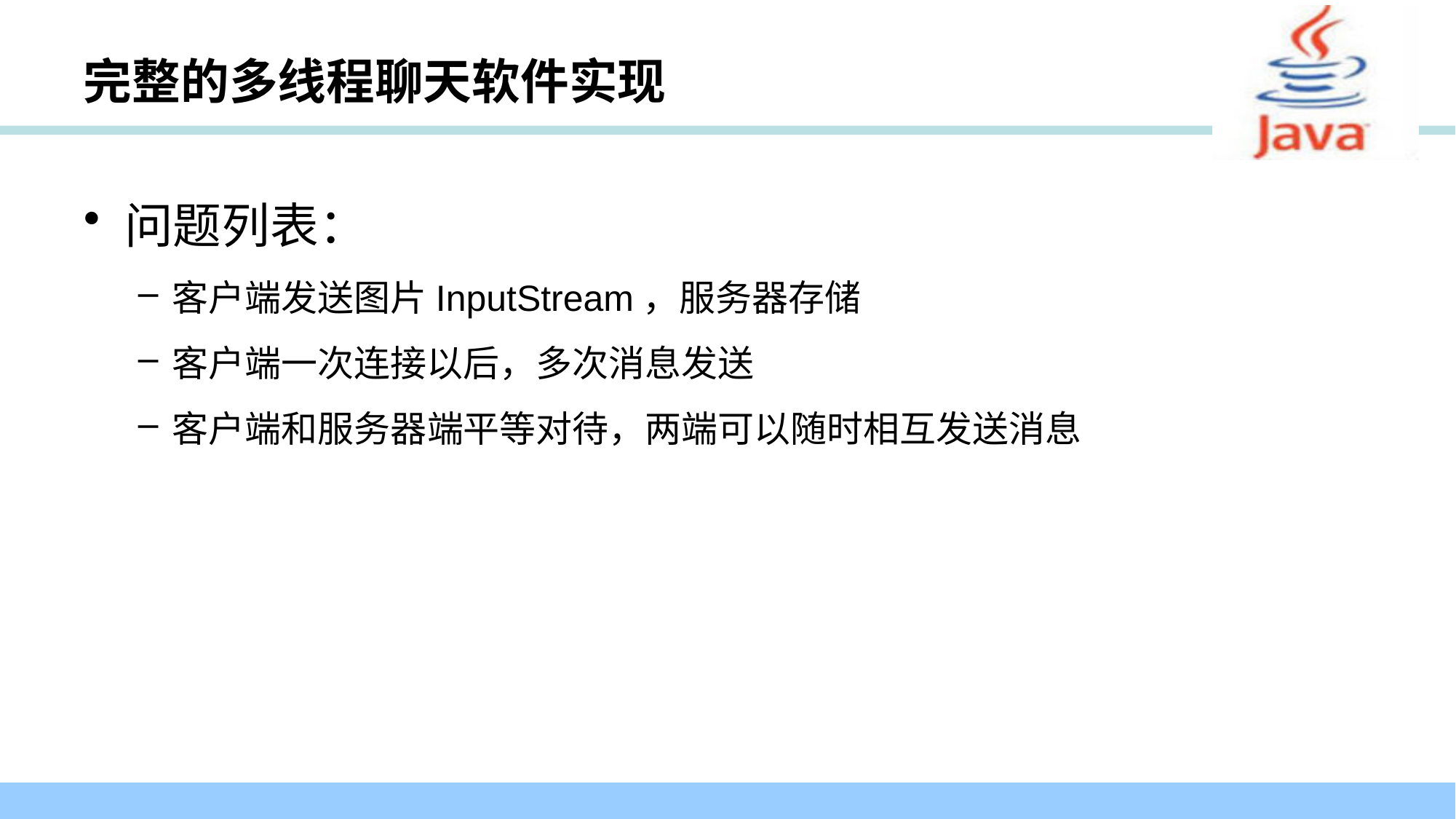

# 完整的多线程聊天软件实现
问题列表：
客户端发送图片InputStream，服务器存储
客户端一次连接以后，多次消息发送
客户端和服务器端平等对待，两端可以随时相互发送消息